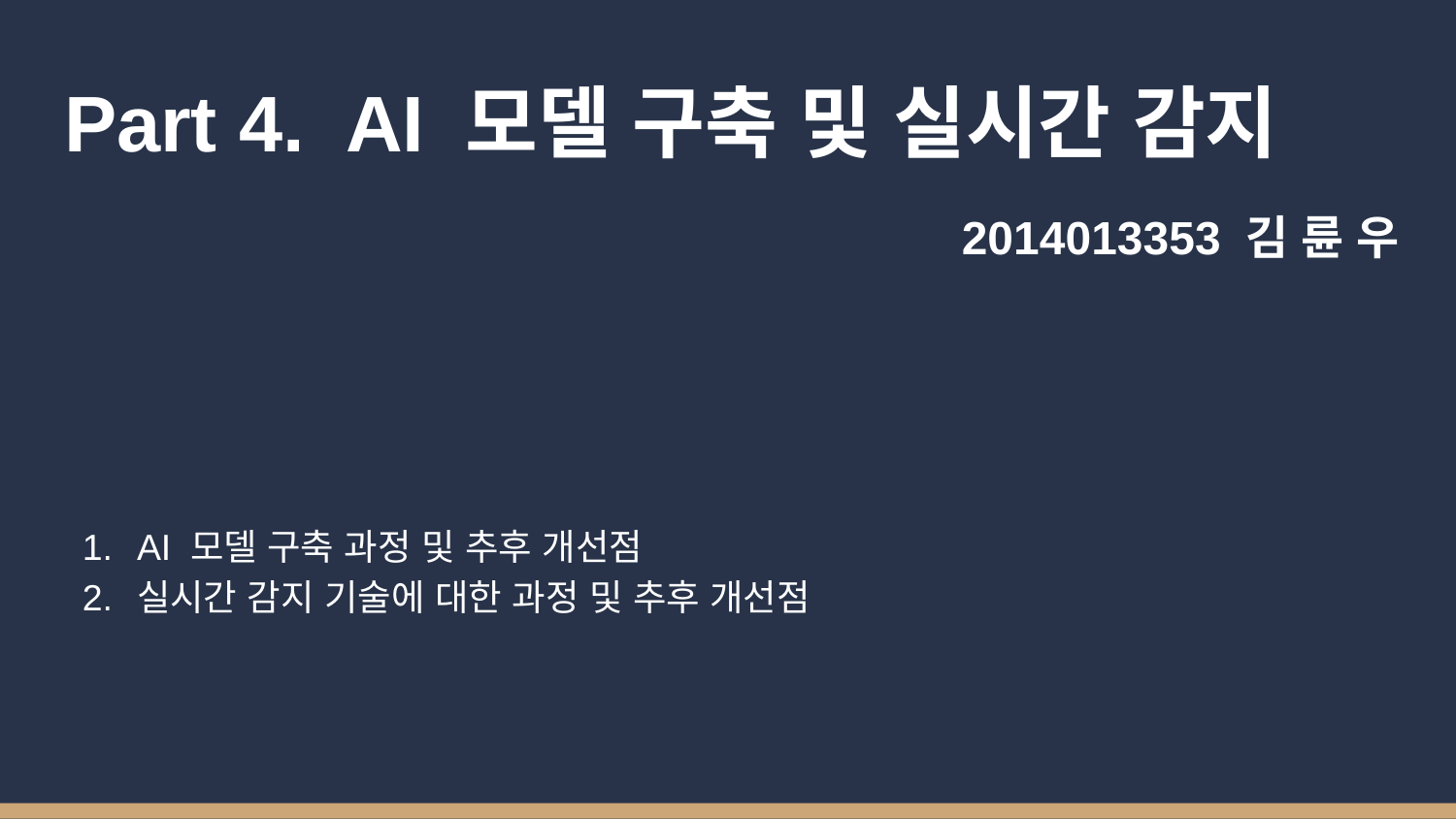

# Part 4.  AI 모델 구축 및 실시간 감지
2014013353 김 륜 우

AI 모델 구축 과정 및 추후 개선점
실시간 감지 기술에 대한 과정 및 추후 개선점